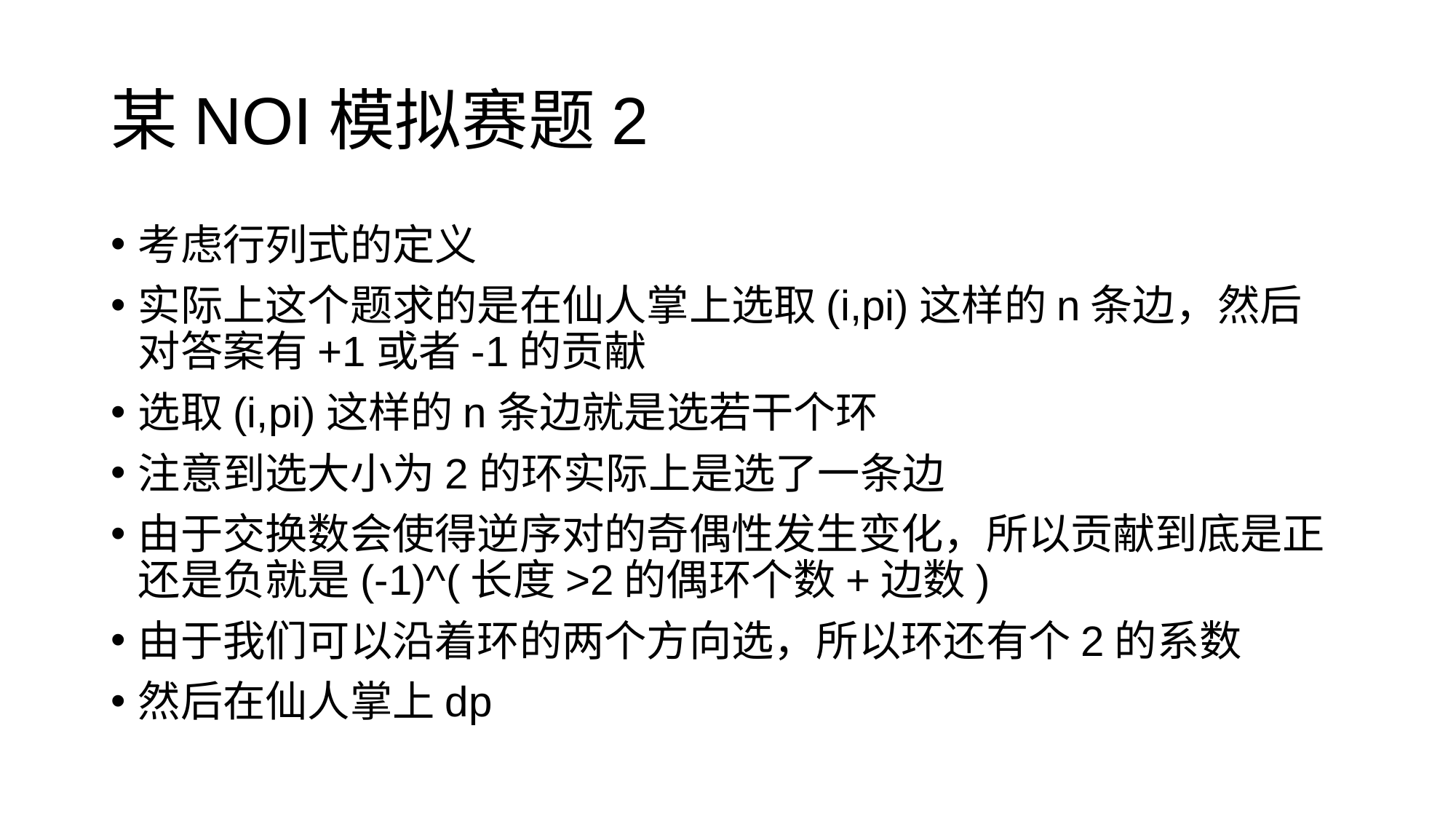

# 某NOI模拟赛题2
考虑行列式的定义
实际上这个题求的是在仙人掌上选取(i,pi)这样的n条边，然后对答案有+1或者-1的贡献
选取(i,pi)这样的n条边就是选若干个环
注意到选大小为2的环实际上是选了一条边
由于交换数会使得逆序对的奇偶性发生变化，所以贡献到底是正还是负就是(-1)^(长度>2的偶环个数+边数)
由于我们可以沿着环的两个方向选，所以环还有个2的系数
然后在仙人掌上dp